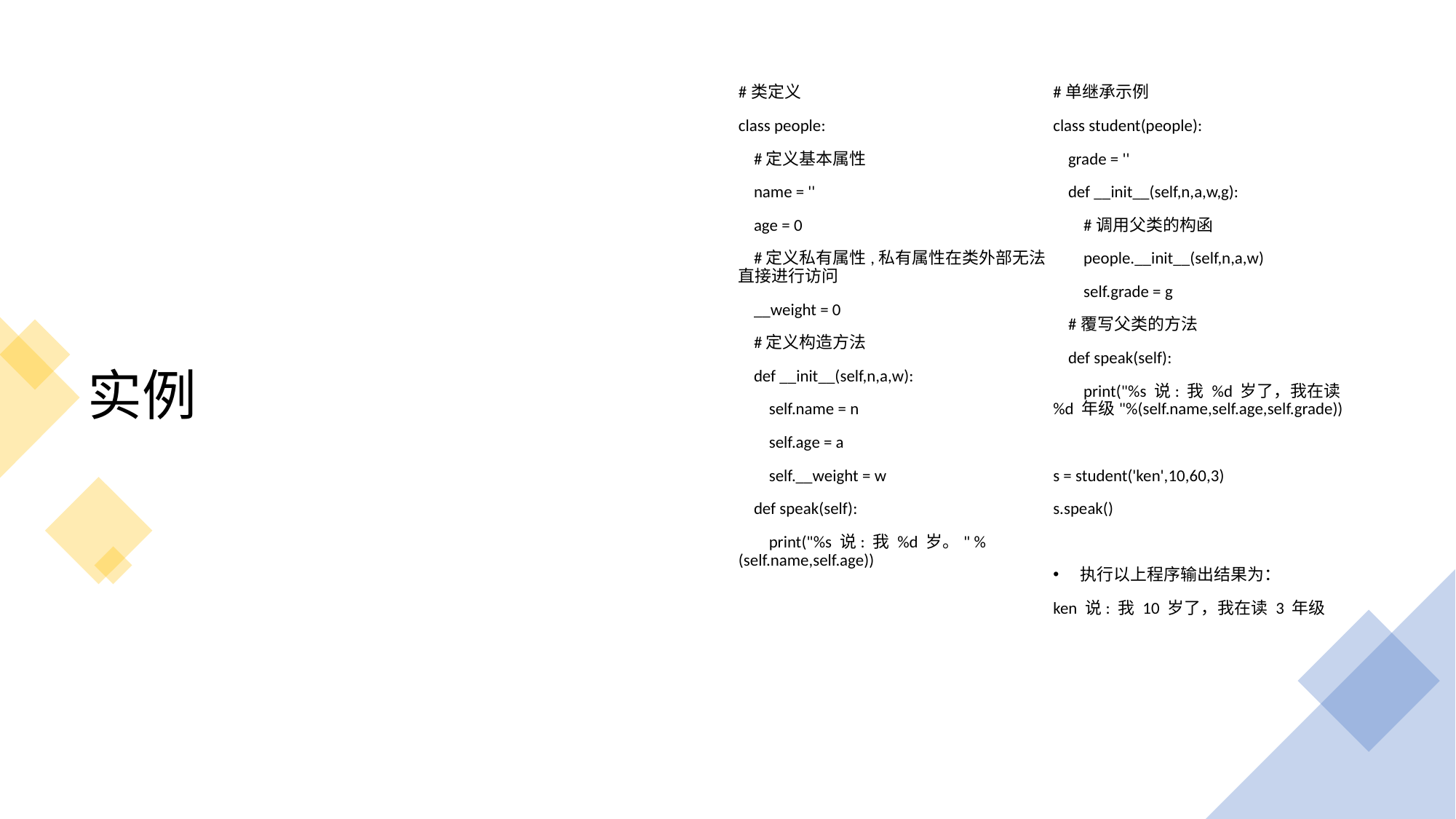

# 实例
#类定义
class people:
    #定义基本属性
    name = ''
    age = 0
    #定义私有属性,私有属性在类外部无法直接进行访问
    __weight = 0
    #定义构造方法
    def __init__(self,n,a,w):
        self.name = n
        self.age = a
        self.__weight = w
    def speak(self):
        print("%s 说: 我 %d 岁。" %(self.name,self.age))

#单继承示例
class student(people):
    grade = ''
    def __init__(self,n,a,w,g):
        #调用父类的构函
        people.__init__(self,n,a,w)
        self.grade = g
    #覆写父类的方法
    def speak(self):
        print("%s 说: 我 %d 岁了，我在读 %d 年级"%(self.name,self.age,self.grade))

s = student('ken',10,60,3)
s.speak()

执行以上程序输出结果为：
ken 说: 我 10 岁了，我在读 3 年级